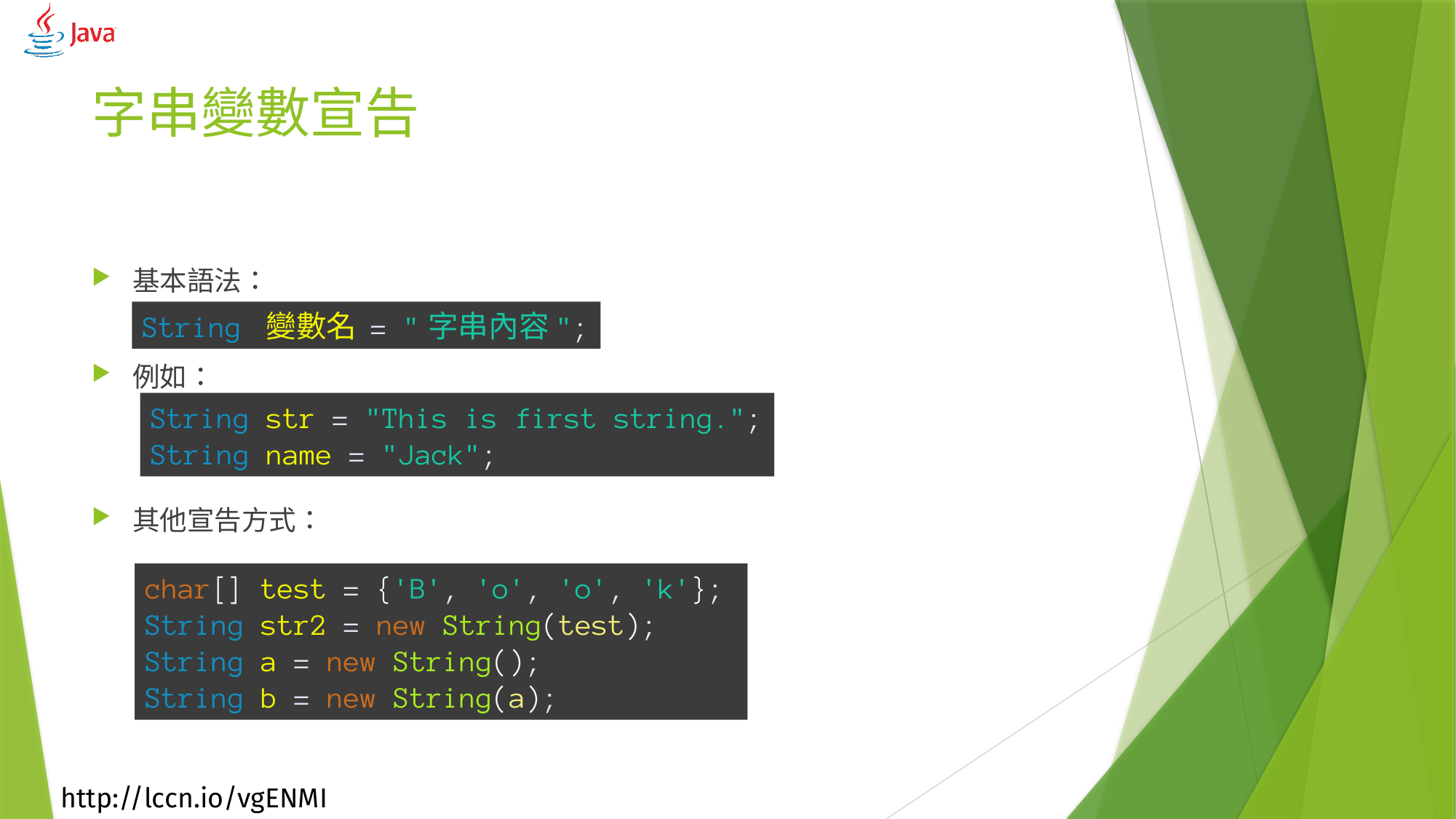

# 字串變數宣告
基本語法：

例如：

其他宣告方式：
String 變數名 = "字串內容";
String str = "This is first string.";
String name = "Jack";
char[] test = {'B', 'o', 'o', 'k'};
String str2 = new String(test);
String a = new String();
String b = new String(a);